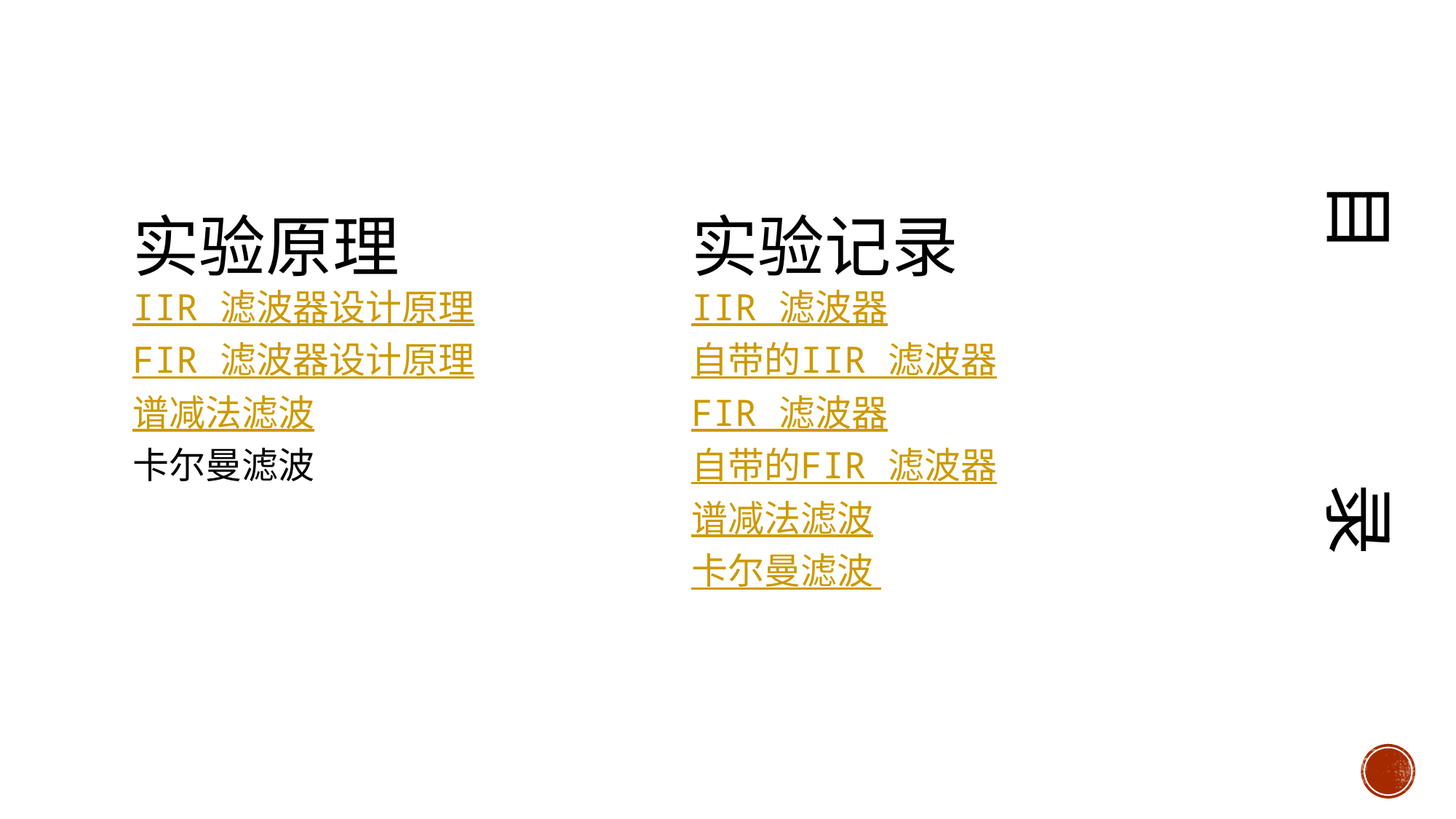

目              录
实验原理
IIR 滤波器设计原理
FIR 滤波器设计原理
谱减法滤波
卡尔曼滤波

实验记录
IIR 滤波器
自带的IIR 滤波器
FIR 滤波器
自带的FIR 滤波器
谱减法滤波
卡尔曼滤波